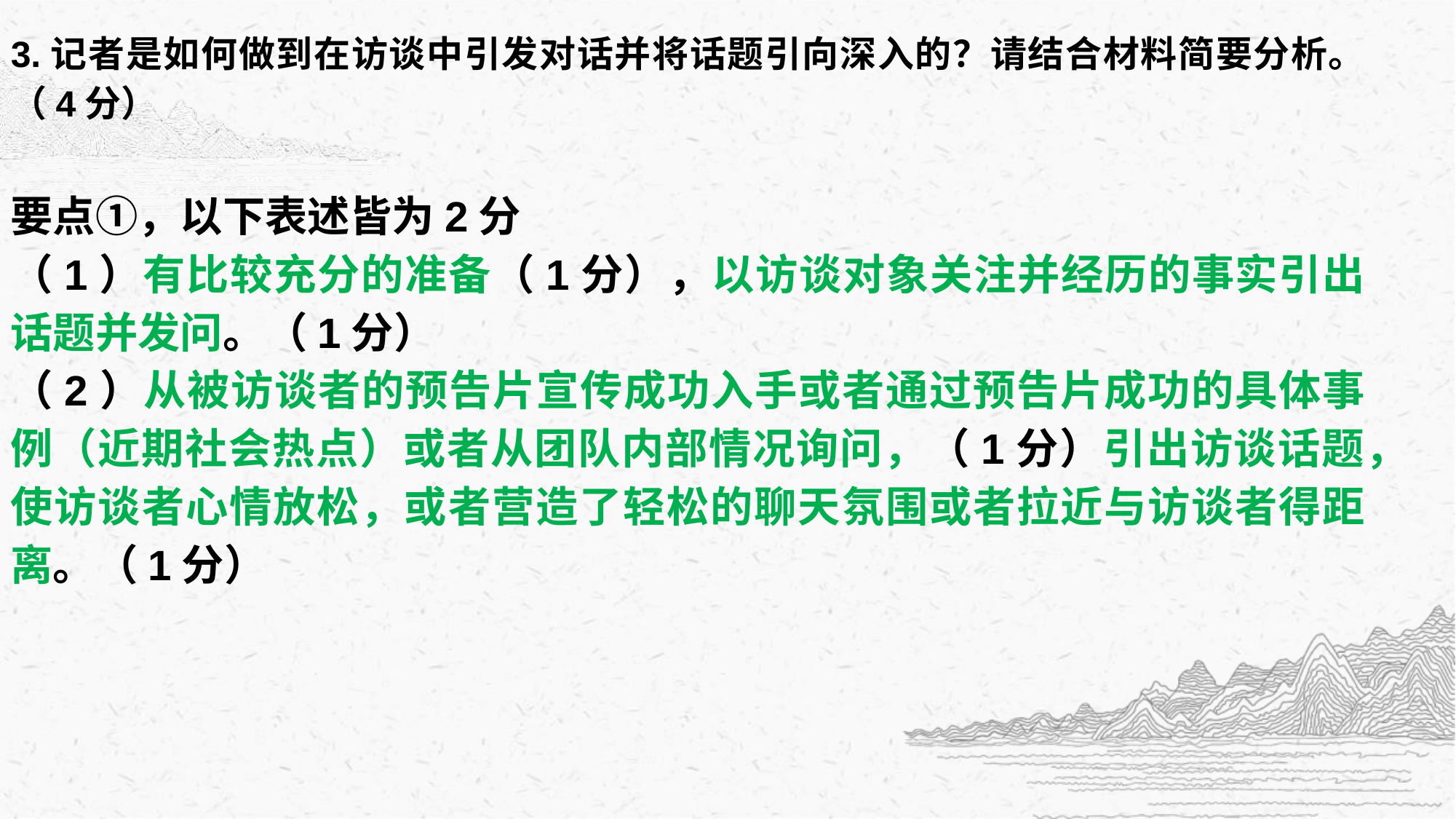

3.记者是如何做到在访谈中引发对话并将话题引向深入的？请结合材料简要分析。（4分）

要点①，以下表述皆为2分
（1）有比较充分的准备（1分），以访谈对象关注并经历的事实引出话题并发问。（1分）
（2）从被访谈者的预告片宣传成功入手或者通过预告片成功的具体事例（近期社会热点）或者从团队内部情况询问，（1分）引出访谈话题，使访谈者心情放松，或者营造了轻松的聊天氛围或者拉近与访谈者得距离。（1分）